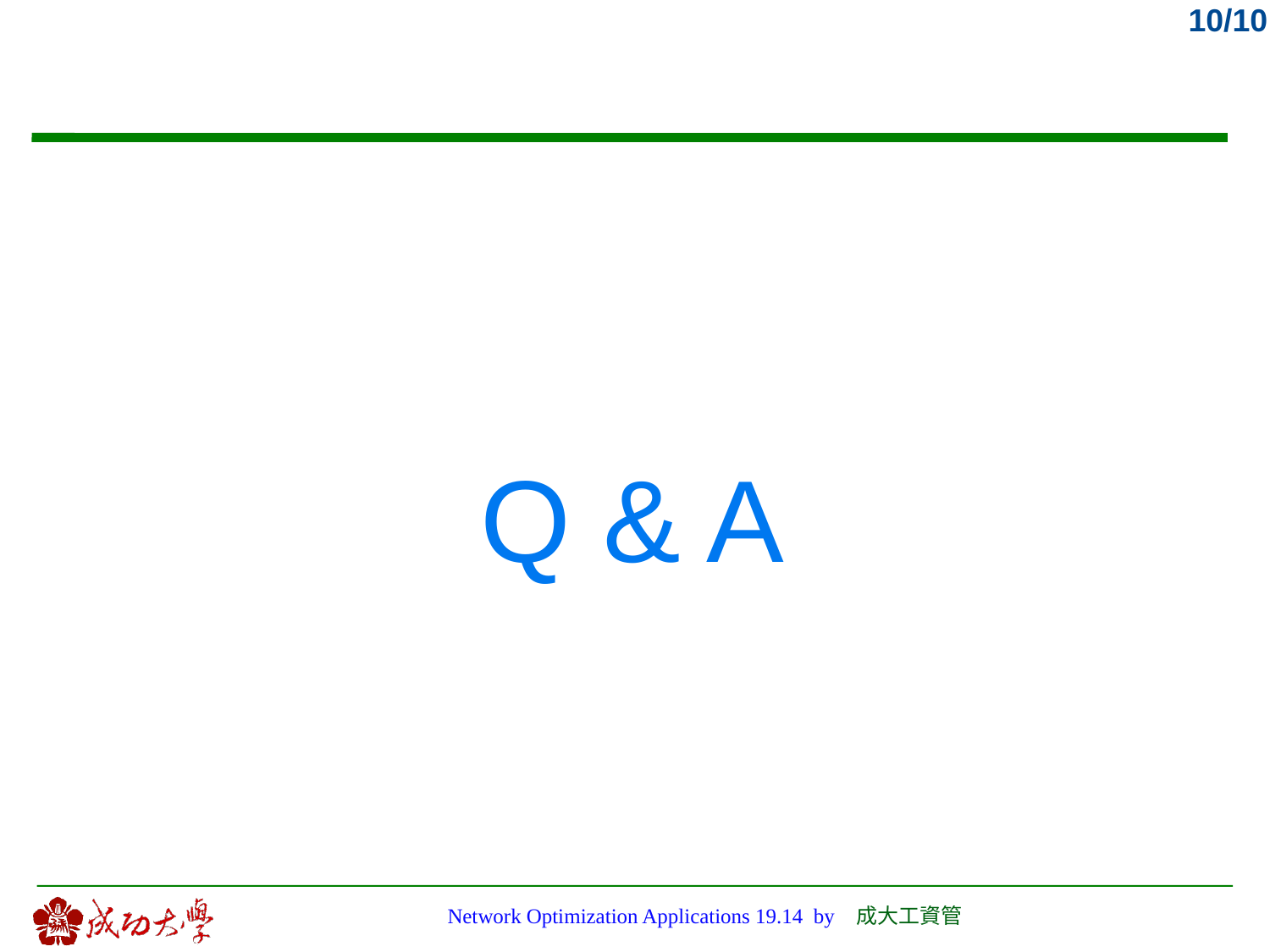

# Q & A
Network Optimization Applications 19.14  by   成大工資管